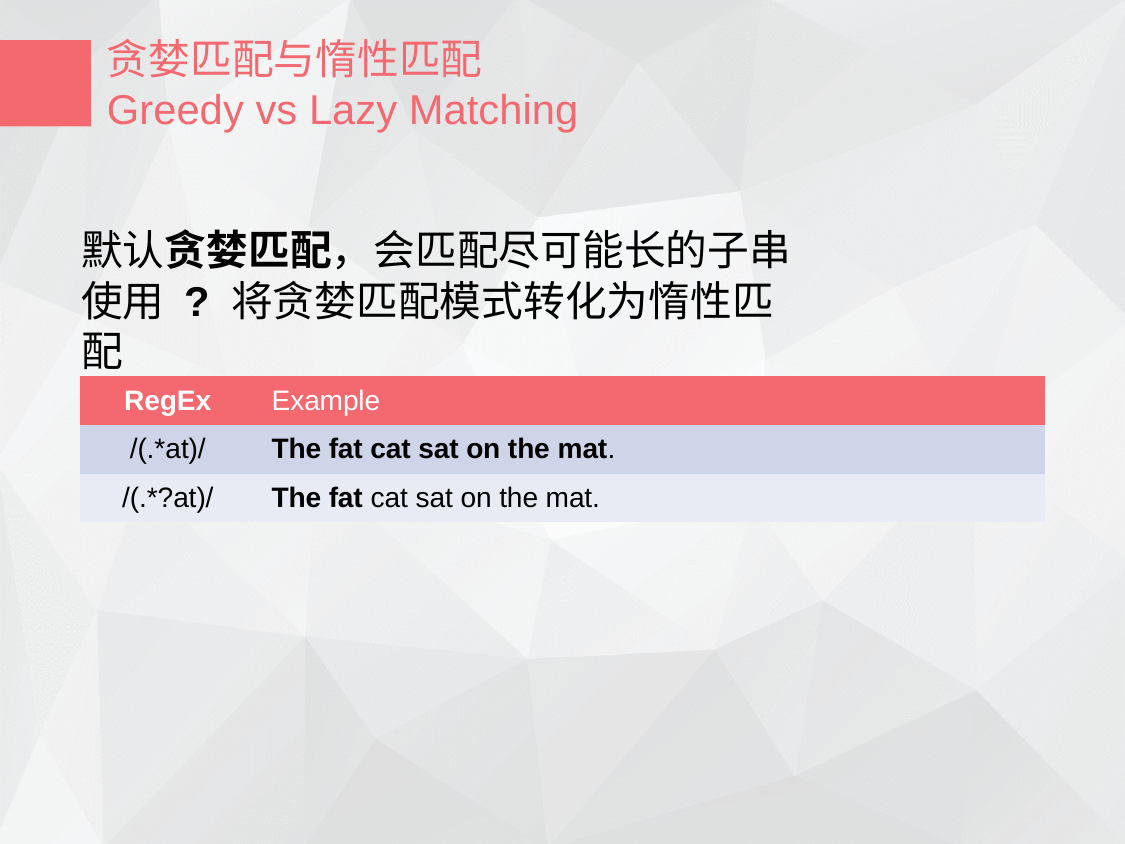

贪婪匹配与惰性匹配
Greedy vs Lazy Matching

默认贪婪匹配，会匹配尽可能长的子串
使用 ? 将贪婪匹配模式转化为惰性匹配
| RegEx | Example |
| --- | --- |
| /(.\*at)/ | The fat cat sat on the mat. |
| /(.\*?at)/ | The fat cat sat on the mat. |